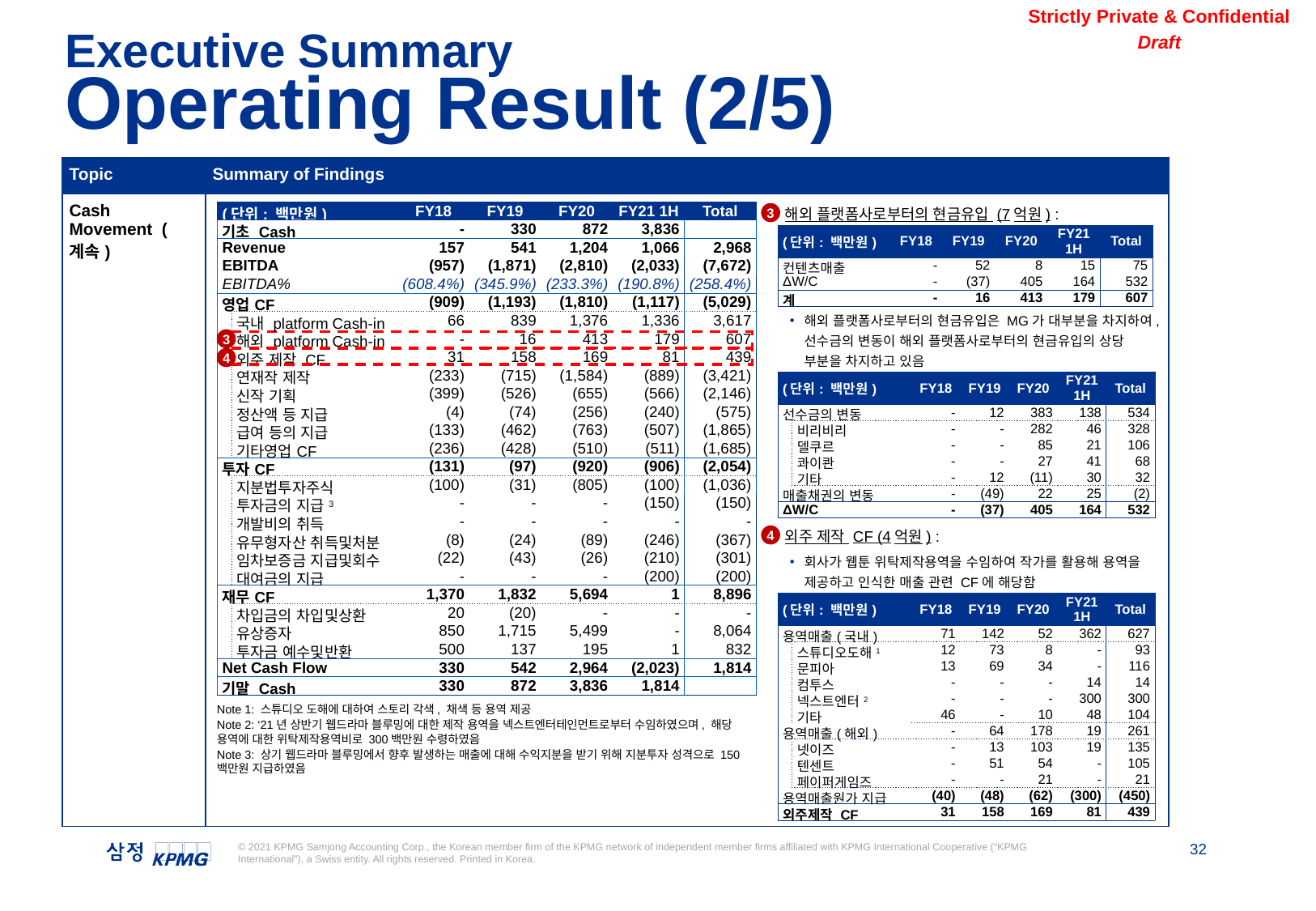

Executive Summary
Operating Result (2/5)
| Topic | Summary of Findings |
| --- | --- |
| Cash Movement (계속) |  |
| (단위: 백만원) |  |  | FY18 | FY19 | FY20 | FY21 1H | Total |
| --- | --- | --- | --- | --- | --- | --- | --- |
| 기초 Cash |  |  | - | 330 | 872 | 3,836 |  |
| Revenue |  |  | 157 | 541 | 1,204 | 1,066 | 2,968 |
| EBITDA |  |  | (957) | (1,871) | (2,810) | (2,033) | (7,672) |
| EBITDA% |  |  | (608.4%) | (345.9%) | (233.3%) | (190.8%) | (258.4%) |
| 영업CF |  |  | (909) | (1,193) | (1,810) | (1,117) | (5,029) |
|  | 국내 platform Cash-in |  | 66 | 839 | 1,376 | 1,336 | 3,617 |
|  | 해외 platform Cash-in |  | - | 16 | 413 | 179 | 607 |
|  | 외주 제작 CF |  | 31 | 158 | 169 | 81 | 439 |
|  | 연재작 제작 |  | (233) | (715) | (1,584) | (889) | (3,421) |
|  | 신작 기획 |  | (399) | (526) | (655) | (566) | (2,146) |
|  | 정산액 등 지급 |  | (4) | (74) | (256) | (240) | (575) |
|  | 급여 등의 지급 |  | (133) | (462) | (763) | (507) | (1,865) |
|  | 기타영업CF |  | (236) | (428) | (510) | (511) | (1,685) |
| 투자CF |  |  | (131) | (97) | (920) | (906) | (2,054) |
|  | 지분법투자주식 |  | (100) | (31) | (805) | (100) | (1,036) |
|  | 투자금의 지급3 |  | - | - | - | (150) | (150) |
|  | 개발비의 취득 |  | - | - | - | - | - |
|  | 유무형자산 취득및처분 |  | (8) | (24) | (89) | (246) | (367) |
|  | 임차보증금 지급및회수 |  | (22) | (43) | (26) | (210) | (301) |
|  | 대여금의 지급 |  | - | - | - | (200) | (200) |
| 재무CF |  |  | 1,370 | 1,832 | 5,694 | 1 | 8,896 |
|  | 차입금의 차입및상환 |  | 20 | (20) | - | - | - |
|  | 유상증자 |  | 850 | 1,715 | 5,499 | - | 8,064 |
|  | 투자금 예수및반환 |  | 500 | 137 | 195 | 1 | 832 |
| Net Cash Flow |  |  | 330 | 542 | 2,964 | (2,023) | 1,814 |
| 기말 Cash |  |  | 330 | 872 | 3,836 | 1,814 |  |
해외 플랫폼사로부터의 현금유입 (7억원) :

해외 플랫폼사로부터의 현금유입은 MG가 대부분을 차지하여, 선수금의 변동이 해외 플랫폼사로부터의 현금유입의 상당 부분을 차지하고 있음
3
| (단위: 백만원) | FY18 | FY19 | FY20 | FY21 1H | Total |
| --- | --- | --- | --- | --- | --- |
| 컨텐츠매출 | - | 52 | 8 | 15 | 75 |
| ΔW/C | - | (37) | 405 | 164 | 532 |
| 계 | - | 16 | 413 | 179 | 607 |
3

4

| (단위: 백만원) |  | FY18 | FY19 | FY20 | FY21 1H | Total |
| --- | --- | --- | --- | --- | --- | --- |
| 선수금의 변동 |  | - | 12 | 383 | 138 | 534 |
|  | 비리비리 | - | - | 282 | 46 | 328 |
|  | 델쿠르 | - | - | 85 | 21 | 106 |
|  | 콰이콴 | - | - | 27 | 41 | 68 |
|  | 기타 | - | 12 | (11) | 30 | 32 |
| 매출채권의 변동 |  | - | (49) | 22 | 25 | (2) |
| ΔW/C |  | - | (37) | 405 | 164 | 532 |
외주 제작 CF (4억원) :
회사가 웹툰 위탁제작용역을 수임하여 작가를 활용해 용역을 제공하고 인식한 매출 관련 CF에 해당함
4
| (단위: 백만원) |  | FY18 | FY19 | FY20 | FY21 1H | Total |
| --- | --- | --- | --- | --- | --- | --- |
| 용역매출(국내) |  | 71 | 142 | 52 | 362 | 627 |
|  | 스튜디오도해1 | 12 | 73 | 8 | - | 93 |
|  | 문피아 | 13 | 69 | 34 | - | 116 |
|  | 컴투스 | - | - | - | 14 | 14 |
|  | 넥스트엔터2 | - | - | - | 300 | 300 |
|  | 기타 | 46 | - | 10 | 48 | 104 |
| 용역매출(해외) |  | - | 64 | 178 | 19 | 261 |
|  | 넷이즈 | - | 13 | 103 | 19 | 135 |
|  | 텐센트 | - | 51 | 54 | - | 105 |
|  | 페이퍼게임즈 | - | - | 21 | - | 21 |
| 용역매출원가 지급 |  | (40) | (48) | (62) | (300) | (450) |
| 외주제작 CF |  | 31 | 158 | 169 | 81 | 439 |
Note 1: 스튜디오 도해에 대하여 스토리 각색, 채색 등 용역 제공
Note 2: ‘21년 상반기 웹드라마 블루밍에 대한 제작 용역을 넥스트엔터테인먼트로부터 수임하였으며, 해당 용역에 대한 위탁제작용역비로 300백만원 수령하였음
Note 3: 상기 웹드라마 블루밍에서 향후 발생하는 매출에 대해 수익지분을 받기 위해 지분투자 성격으로 150백만원 지급하였음